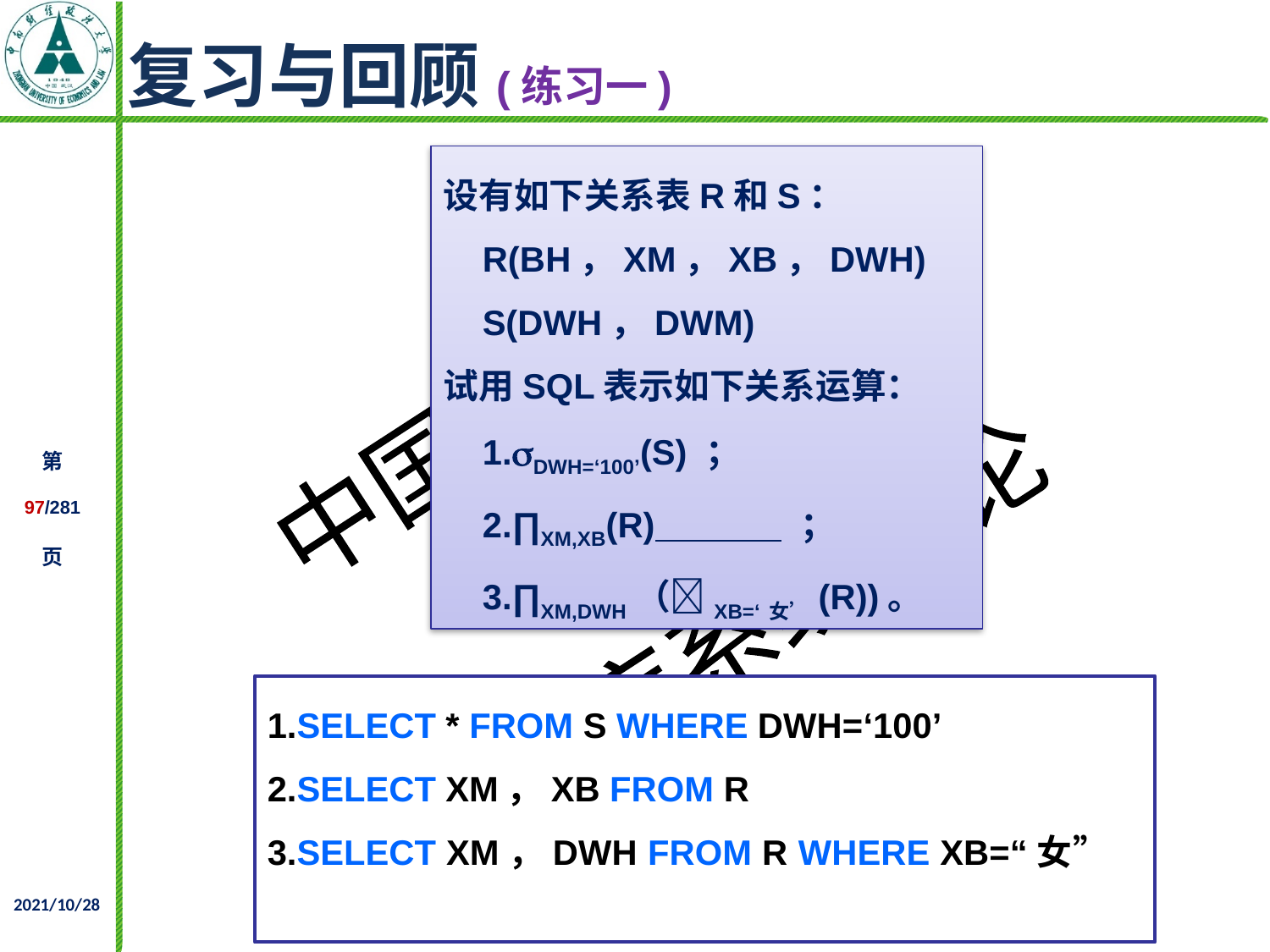

# 复习与回顾(练习一)
设有如下关系表R和S：
    R(BH，XM，XB，DWH)
    S(DWH，DWM)
试用SQL表示如下关系运算：
    1.σDWH=‘100’(S) ；
    2.∏XM,XB(R)              ；
    3.∏XM,DWH（σXB=‘女’(R))。
1.SELECT * FROM S WHERE DWH=‘100’
2.SELECT XM，XB FROM R
3.SELECT XM，DWH FROM R WHERE XB=“女”
2021/10/28